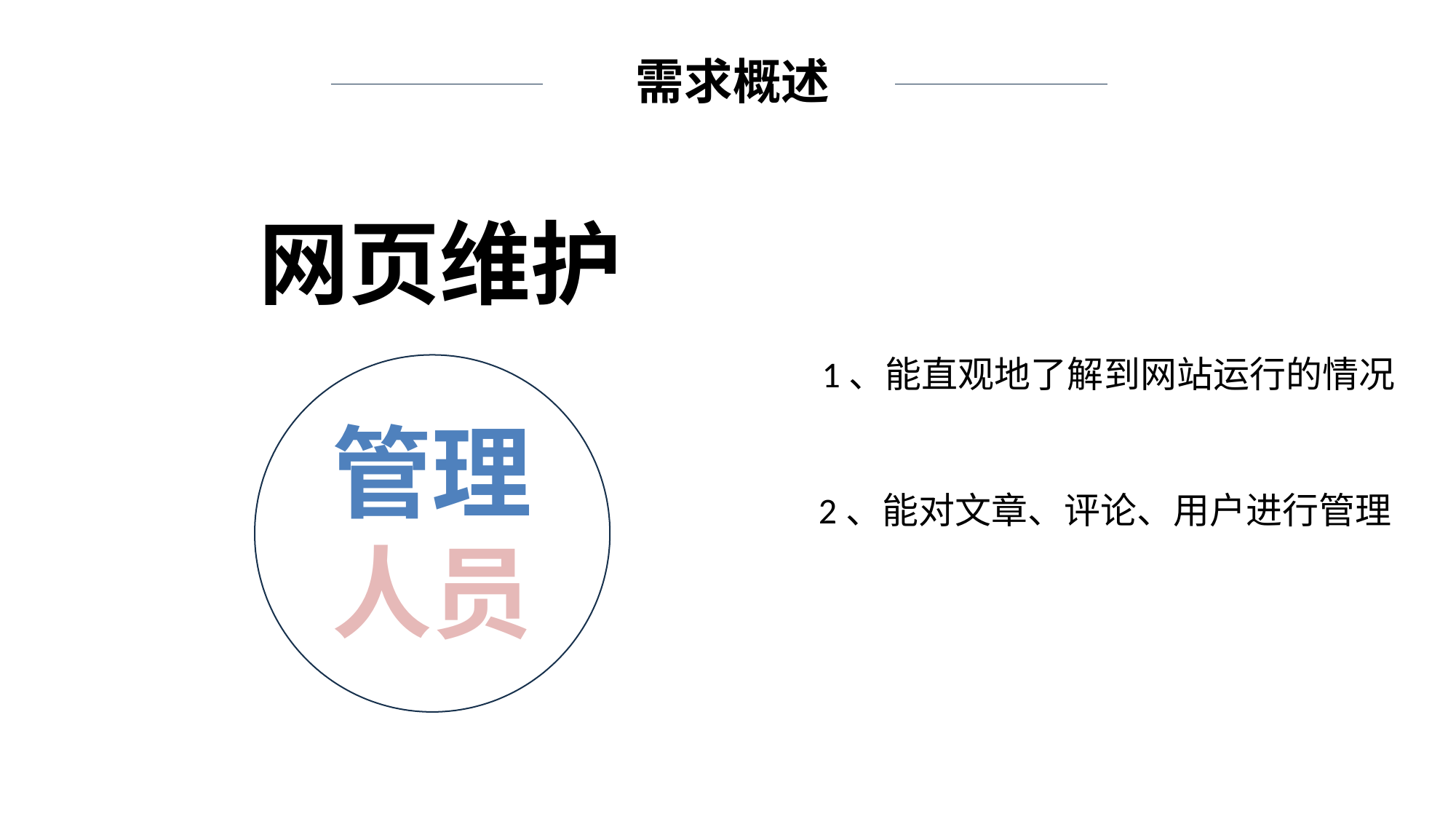

需求概述

# 网页维护
1、能直观地了解到网站运行的情况

管理
人员
2、能对文章、评论、用户进行管理